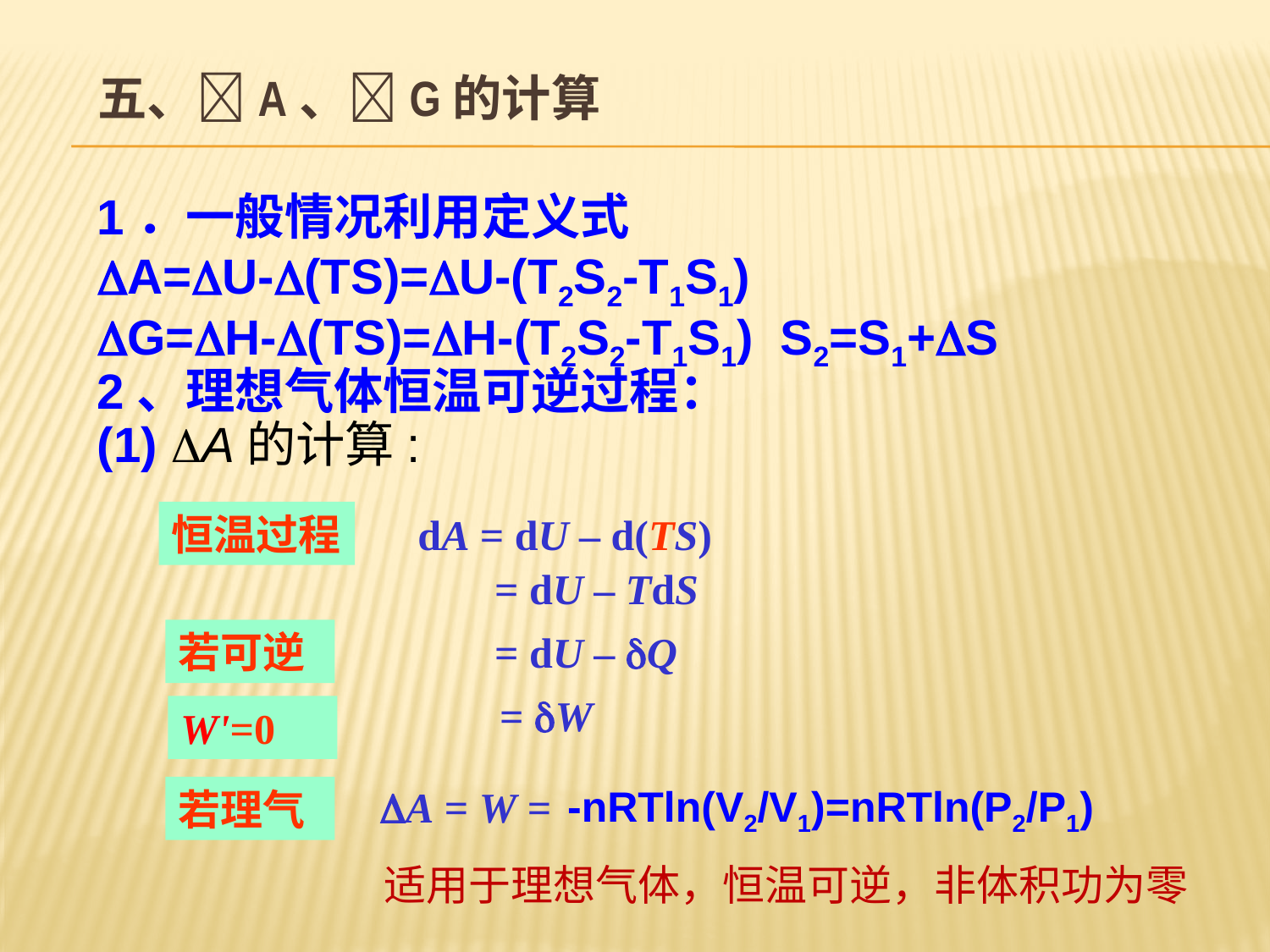

五、ΔA、ΔG的计算
1．一般情况利用定义式
ΔA=ΔU-Δ(TS)=ΔU-(T2S2-T1S1)
ΔG=ΔH-Δ(TS)=ΔH-(T2S2-T1S1)  S2=S1+ΔS
2、理想气体恒温可逆过程：
(1) ΔA的计算:
恒温过程
dA = dU – d(TS)
= dU – TdS
若可逆
= dU – δQ
= δW
W'=0
ΔA = W =
-nRTln(V2/V1)=nRTln(P2/P1)

若理气
适用于理想气体，恒温可逆，非体积功为零